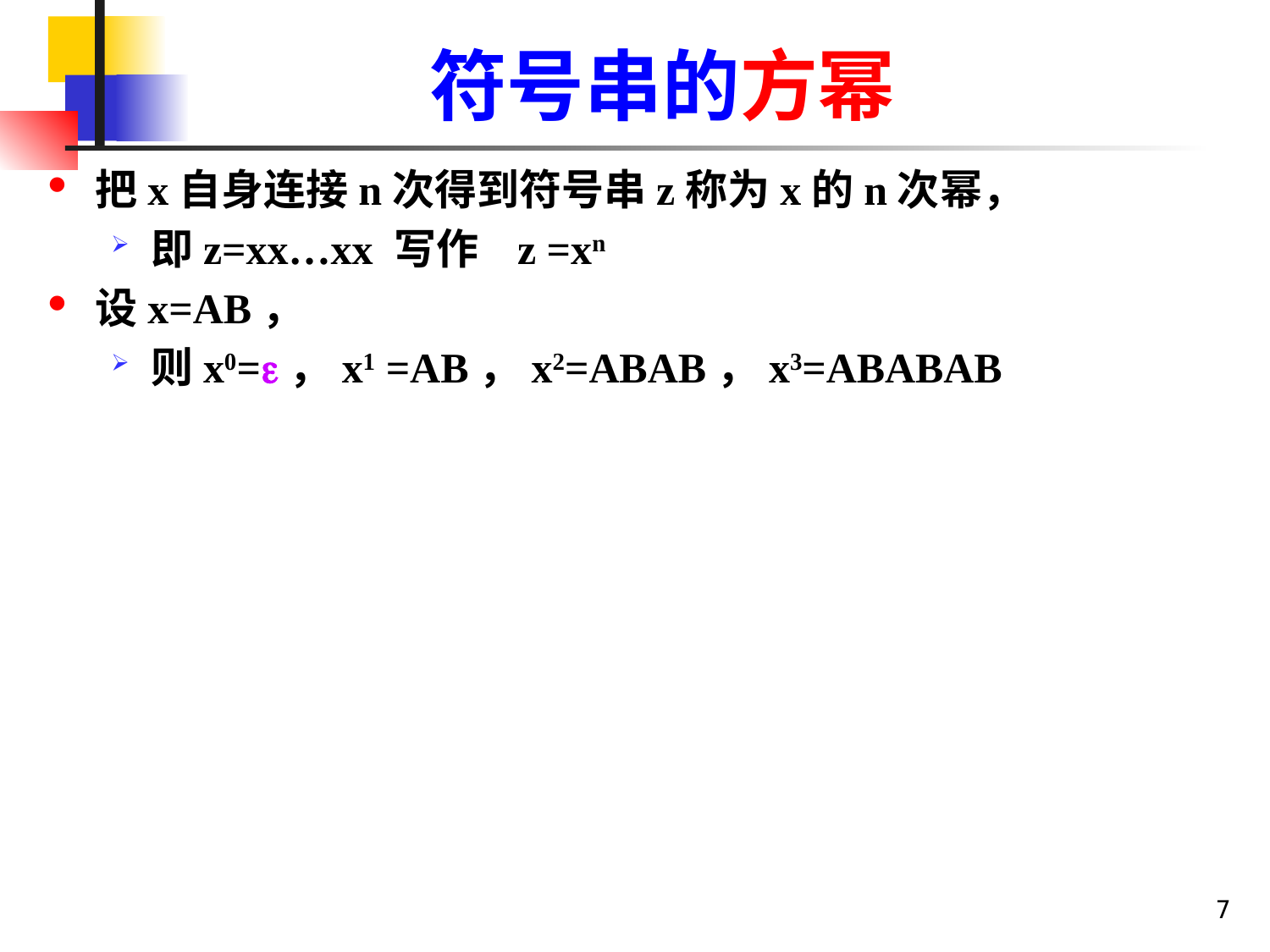

# 符号串的方幂
把x自身连接n次得到符号串z称为x的n次幂，
即z=xx…xx 写作   z =xn
设x=AB，
则x0=ε，x1 =AB，x2=ABAB，x3=ABABAB
7